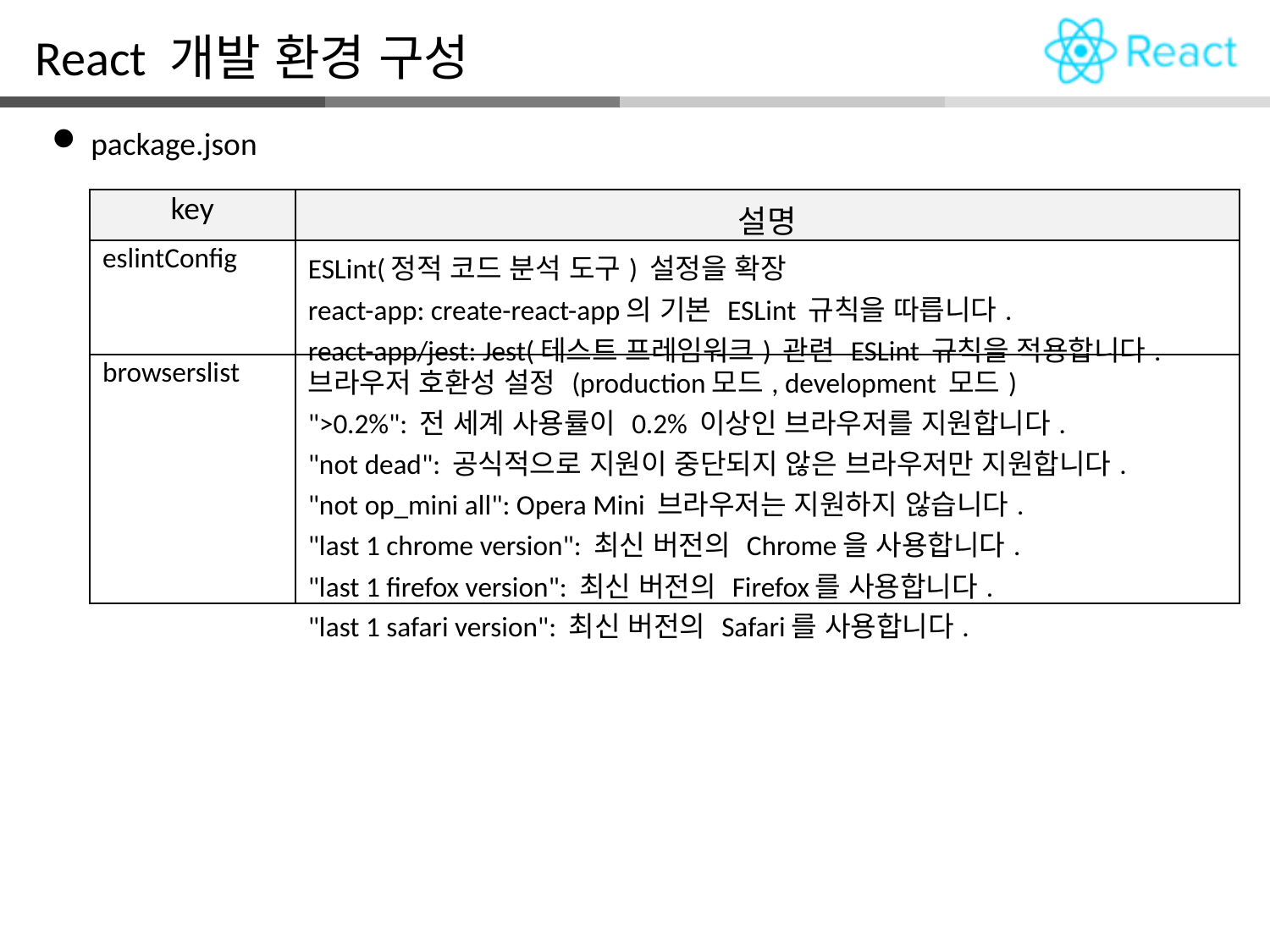

React 개발 환경 구성
 package.json
| key | 설명 |
| --- | --- |
| eslintConfig | ESLint(정적 코드 분석 도구) 설정을 확장 react-app: create-react-app의 기본 ESLint 규칙을 따릅니다. react-app/jest: Jest(테스트 프레임워크) 관련 ESLint 규칙을 적용합니다. |
| browserslist | 브라우저 호환성 설정 (production모드, development 모드) ">0.2%": 전 세계 사용률이 0.2% 이상인 브라우저를 지원합니다. "not dead": 공식적으로 지원이 중단되지 않은 브라우저만 지원합니다. "not op\_mini all": Opera Mini 브라우저는 지원하지 않습니다. "last 1 chrome version": 최신 버전의 Chrome을 사용합니다. "last 1 firefox version": 최신 버전의 Firefox를 사용합니다. "last 1 safari version": 최신 버전의 Safari를 사용합니다. |